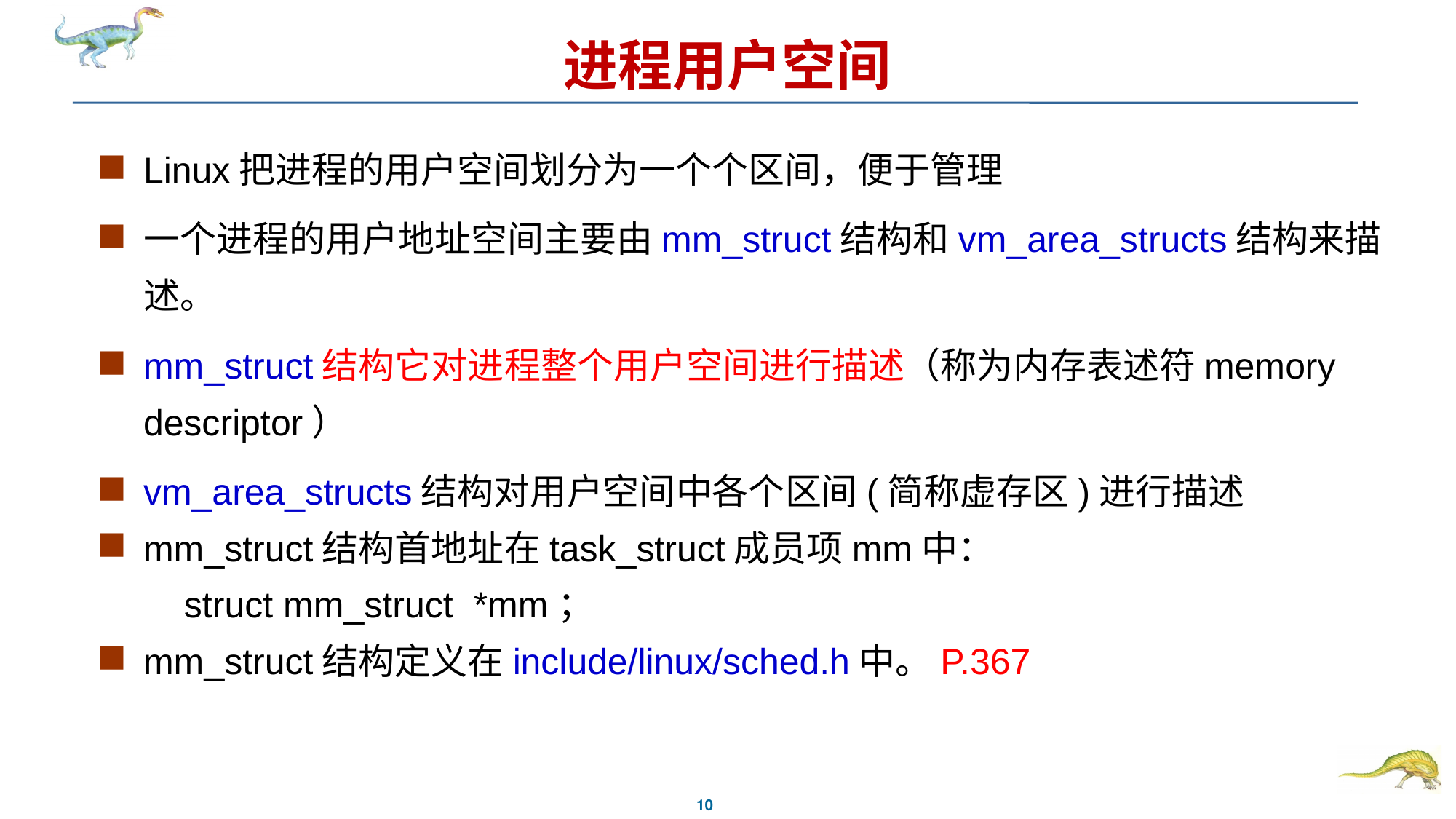

# 进程用户空间
Linux把进程的用户空间划分为一个个区间，便于管理
一个进程的用户地址空间主要由mm_struct结构和vm_area_structs结构来描述。
mm_struct结构它对进程整个用户空间进行描述（称为内存表述符memory descriptor）
vm_area_structs结构对用户空间中各个区间(简称虚存区)进行描述
mm_struct结构首地址在task_struct成员项mm中：
        struct mm_struct  *mm；
mm_struct结构定义在include/linux/sched.h中。P.367